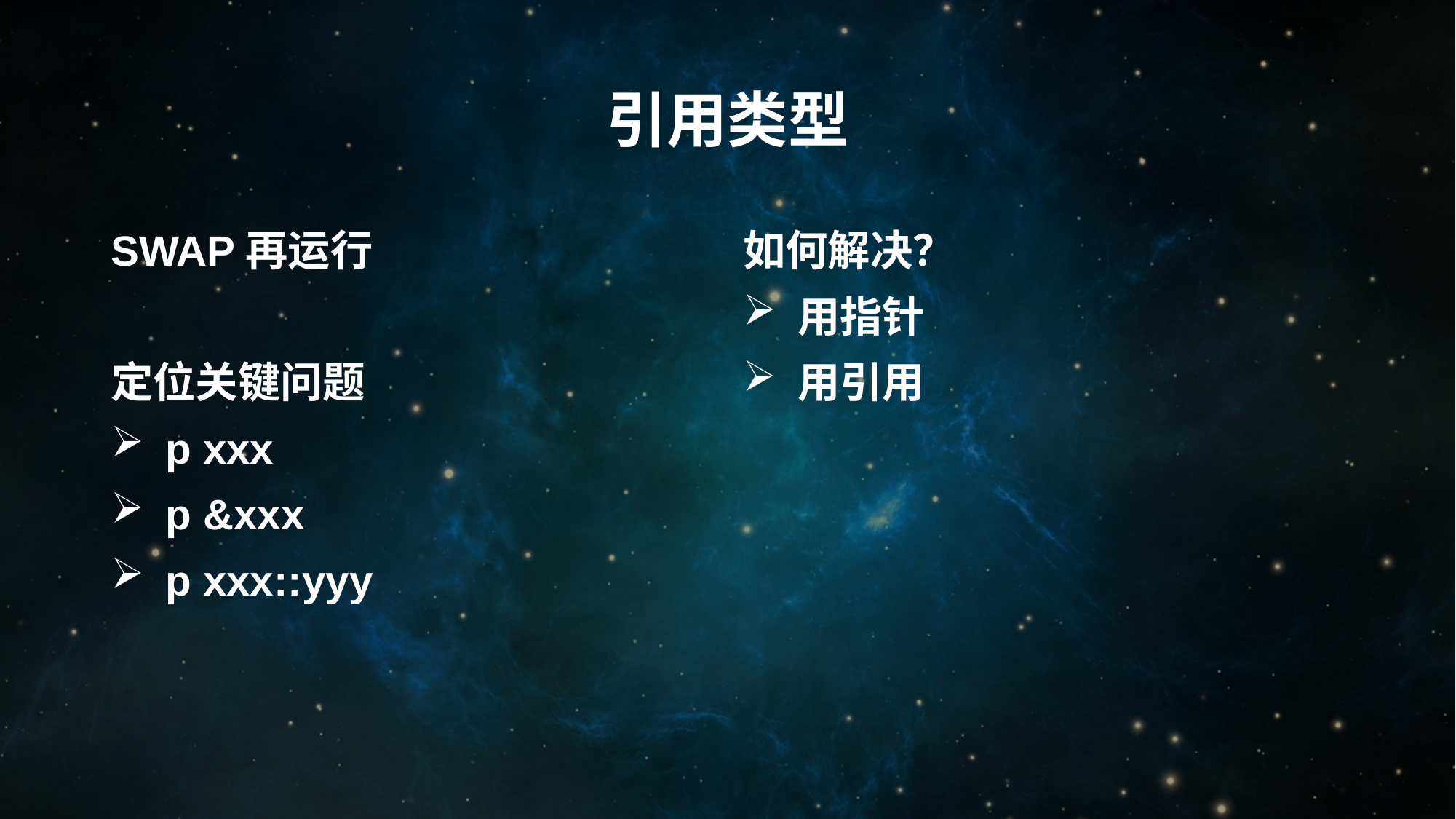

# 引用类型
SWAP再运行

定位关键问题
p xxx
p &xxx
p xxx::yyy

如何解决？
用指针
用引用